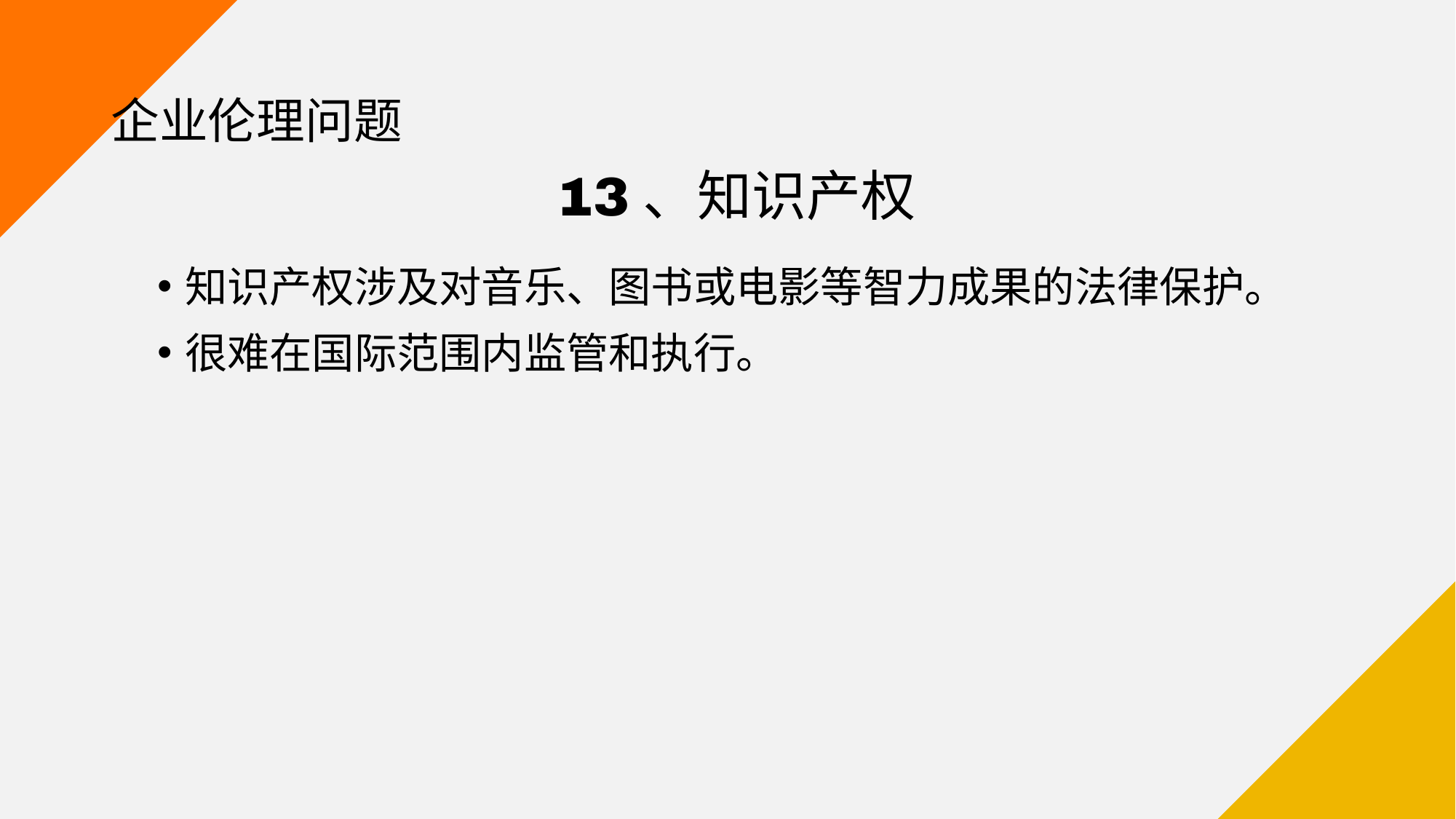

# 企业伦理问题
13、知识产权
知识产权涉及对音乐、图书或电影等智力成果的法律保护。
很难在国际范围内监管和执行。